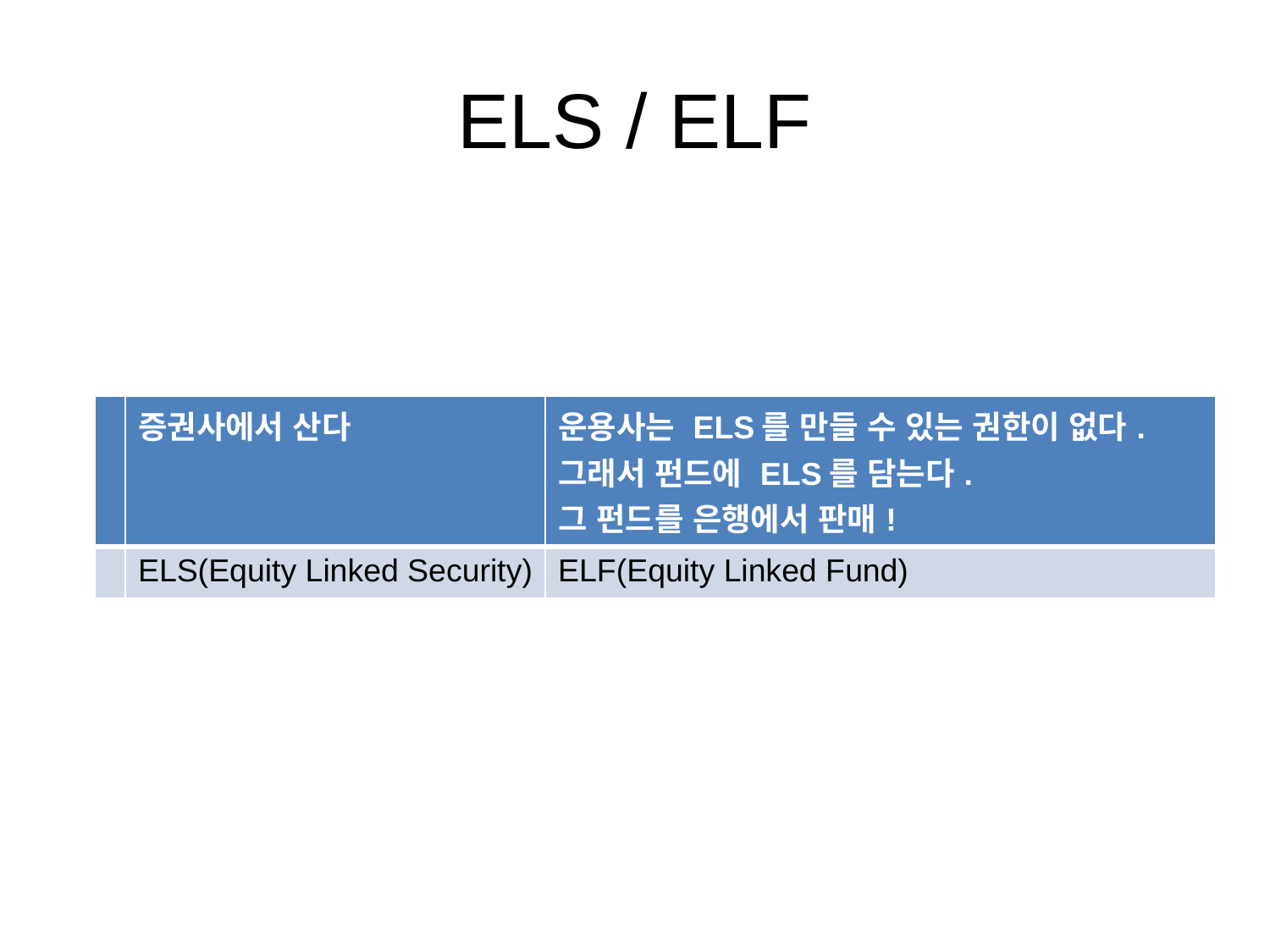

# ELS / ELF
|  | 증권사에서 산다 | 운용사는 ELS를 만들 수 있는 권한이 없다. 그래서 펀드에 ELS를 담는다. 그 펀드를 은행에서 판매! |
| --- | --- | --- |
|  | ELS(Equity Linked Security) | ELF(Equity Linked Fund) |